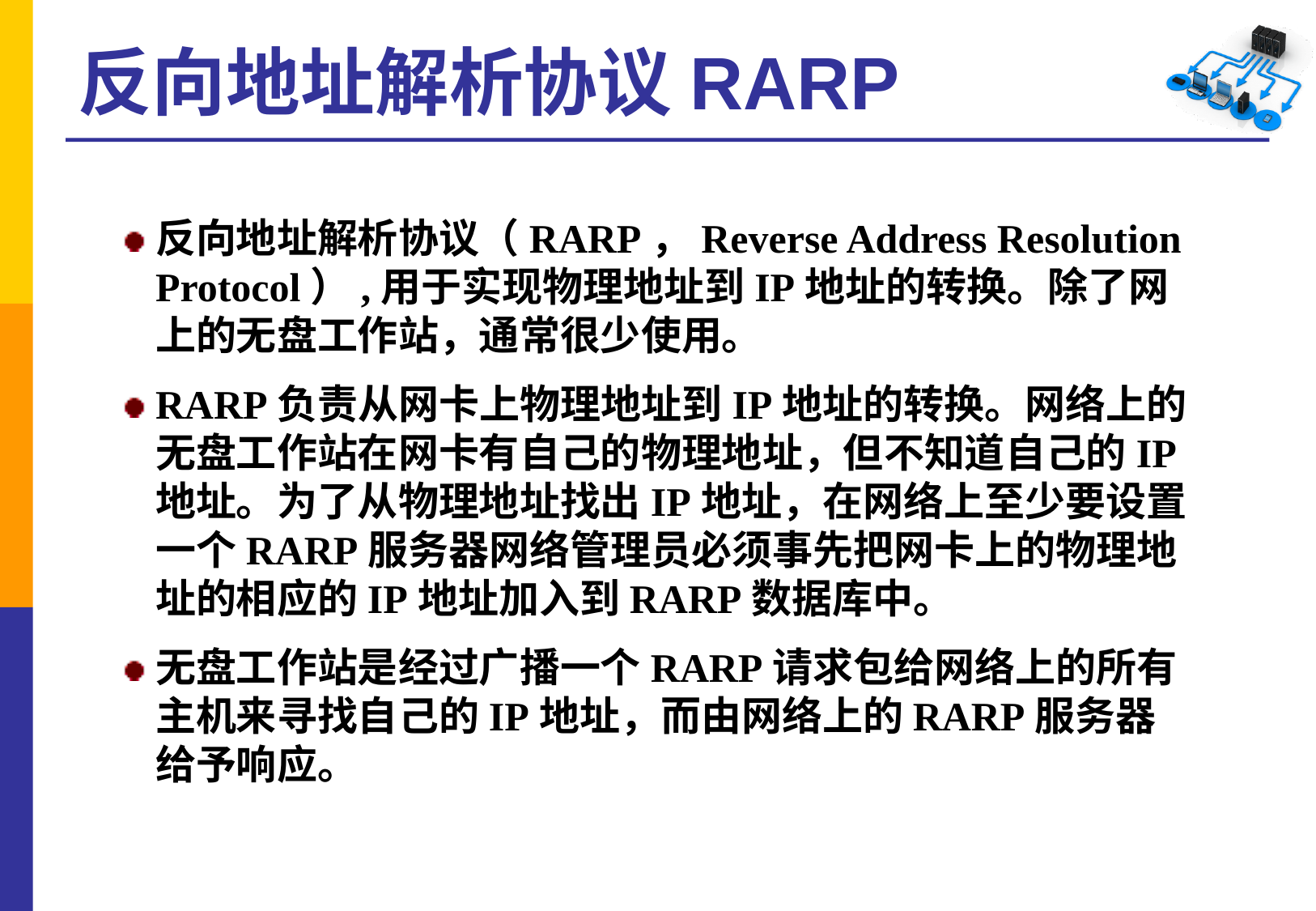

# 反向地址解析协议RARP
反向地址解析协议（RARP，Reverse Address Resolution Protocol）,用于实现物理地址到IP地址的转换。除了网上的无盘工作站，通常很少使用。
RARP负责从网卡上物理地址到IP地址的转换。网络上的无盘工作站在网卡有自己的物理地址，但不知道自己的IP地址。为了从物理地址找出IP地址，在网络上至少要设置一个RARP服务器网络管理员必须事先把网卡上的物理地址的相应的IP地址加入到RARP数据库中。
无盘工作站是经过广播一个RARP请求包给网络上的所有主机来寻找自己的IP地址，而由网络上的RARP服务器给予响应。